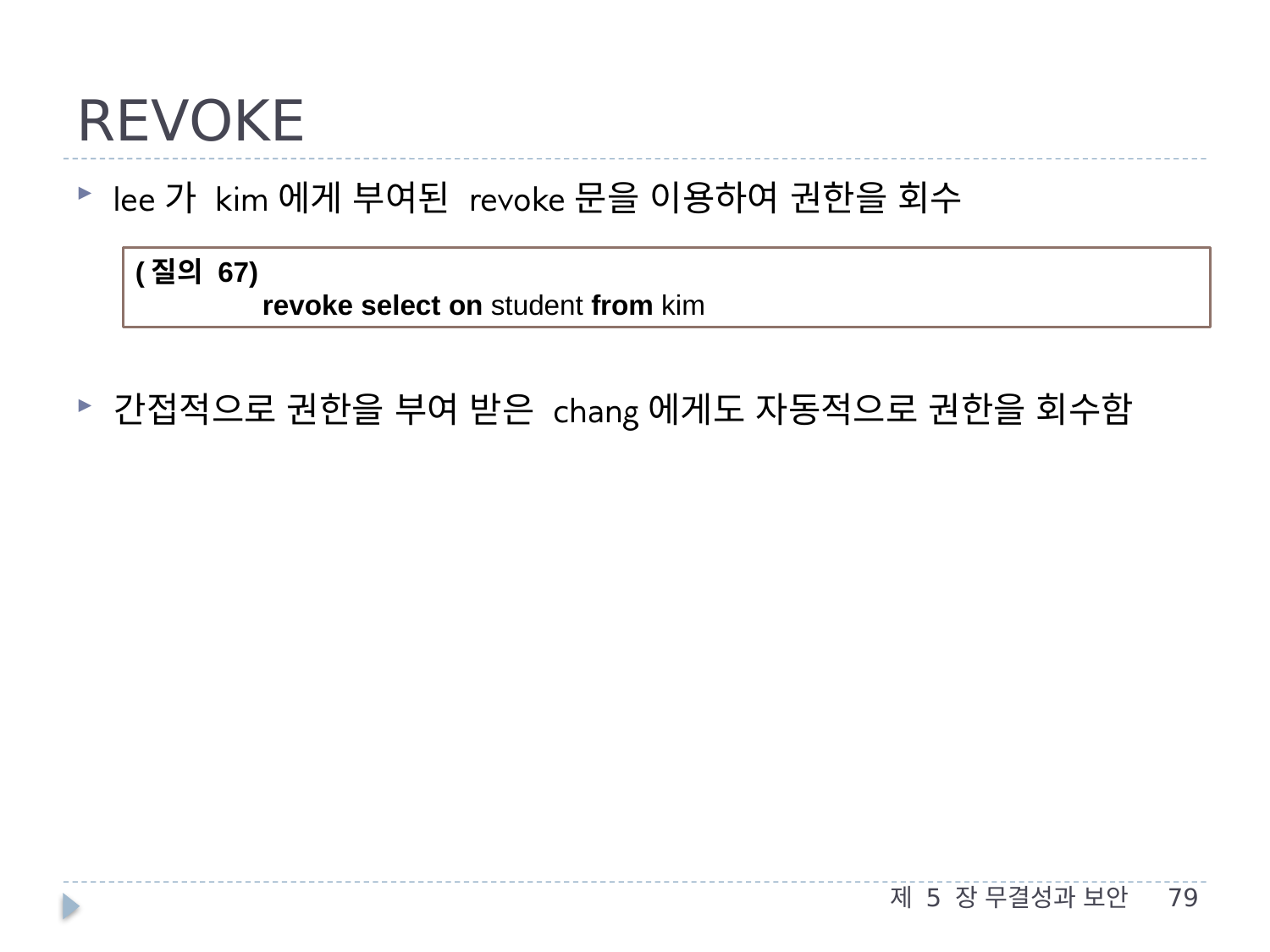

# REVOKE
lee가 kim에게 부여된 revoke문을 이용하여 권한을 회수

간접적으로 권한을 부여 받은 chang에게도 자동적으로 권한을 회수함
(질의 67)
	revoke select on student from kim
제 5 장 무결성과 보안
79